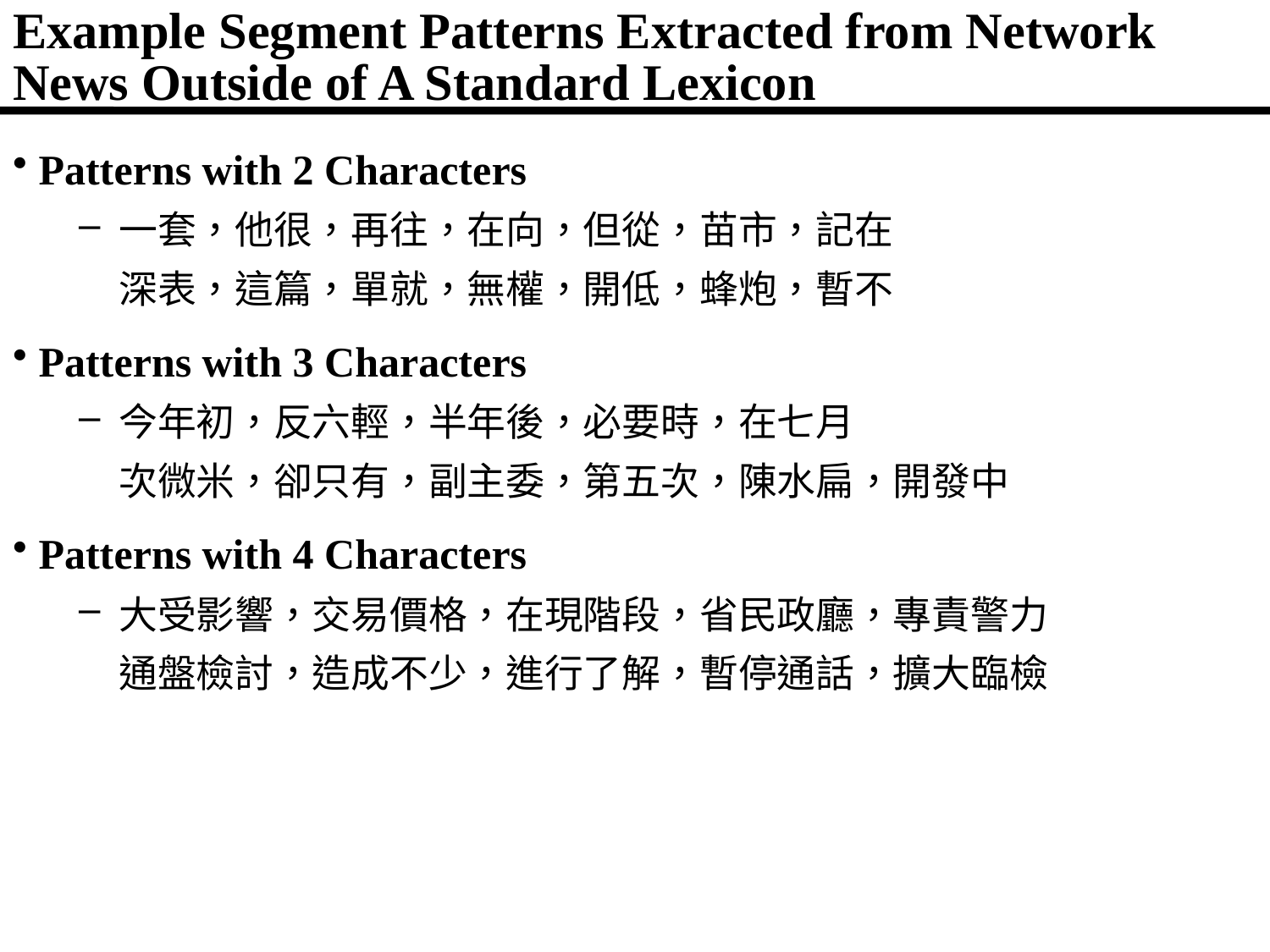

# Example Segment Patterns Extracted from Network News Outside of A Standard Lexicon

Patterns with 2 Characters
一套，他很，再往，在向，但從，苗市，記在
	深表，這篇，單就，無權，開低，蜂炮，暫不
Patterns with 3 Characters
今年初，反六輕，半年後，必要時，在七月
	次微米，卻只有，副主委，第五次，陳水扁，開發中
Patterns with 4 Characters
大受影響，交易價格，在現階段，省民政廳，專責警力
	通盤檢討，造成不少，進行了解，暫停通話，擴大臨檢